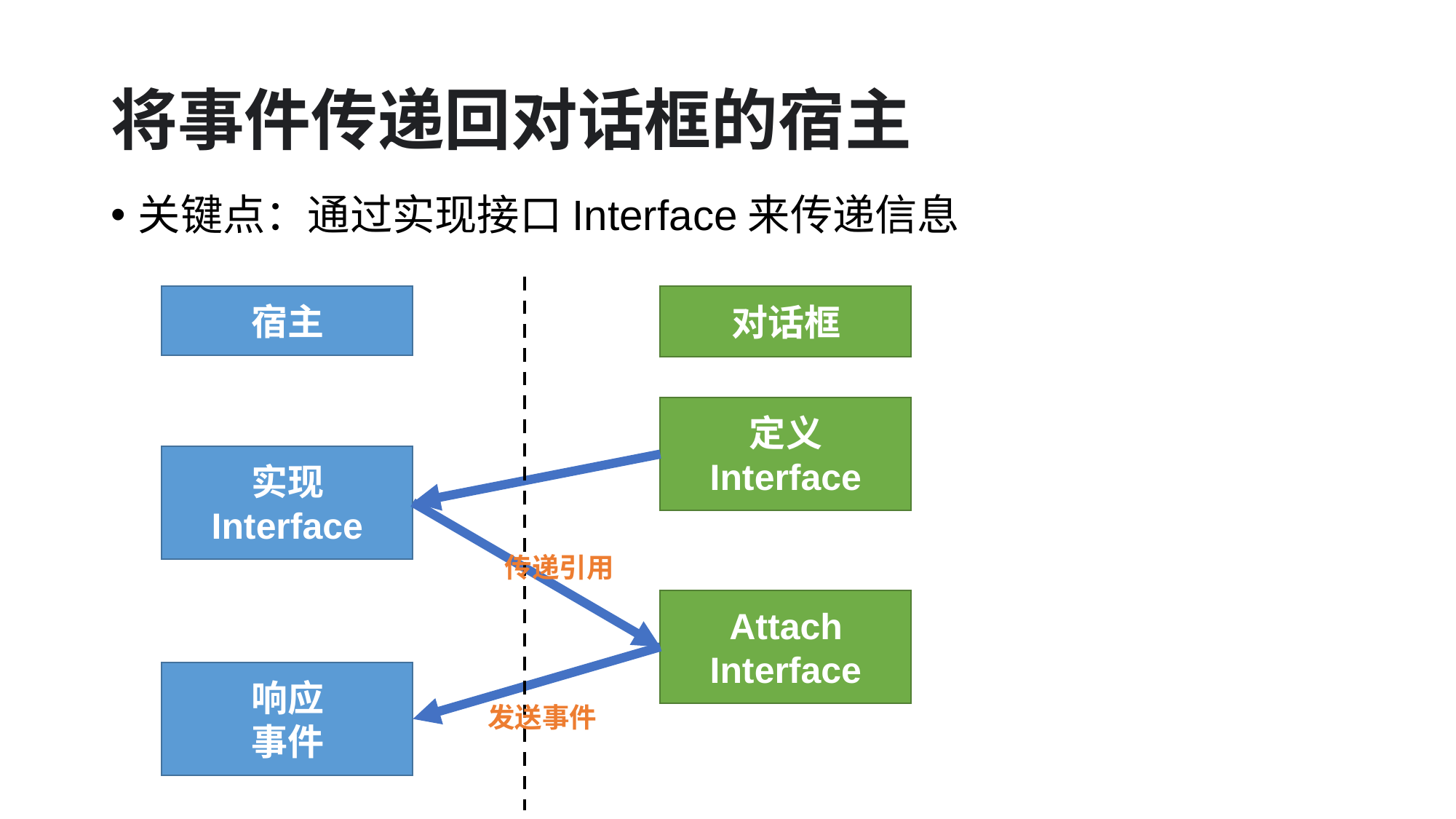

# 将事件传递回对话框的宿主
关键点：通过实现接口Interface来传递信息
宿主
对话框
定义
Interface
实现
Interface
传递引用
Attach
Interface
响应
事件
发送事件